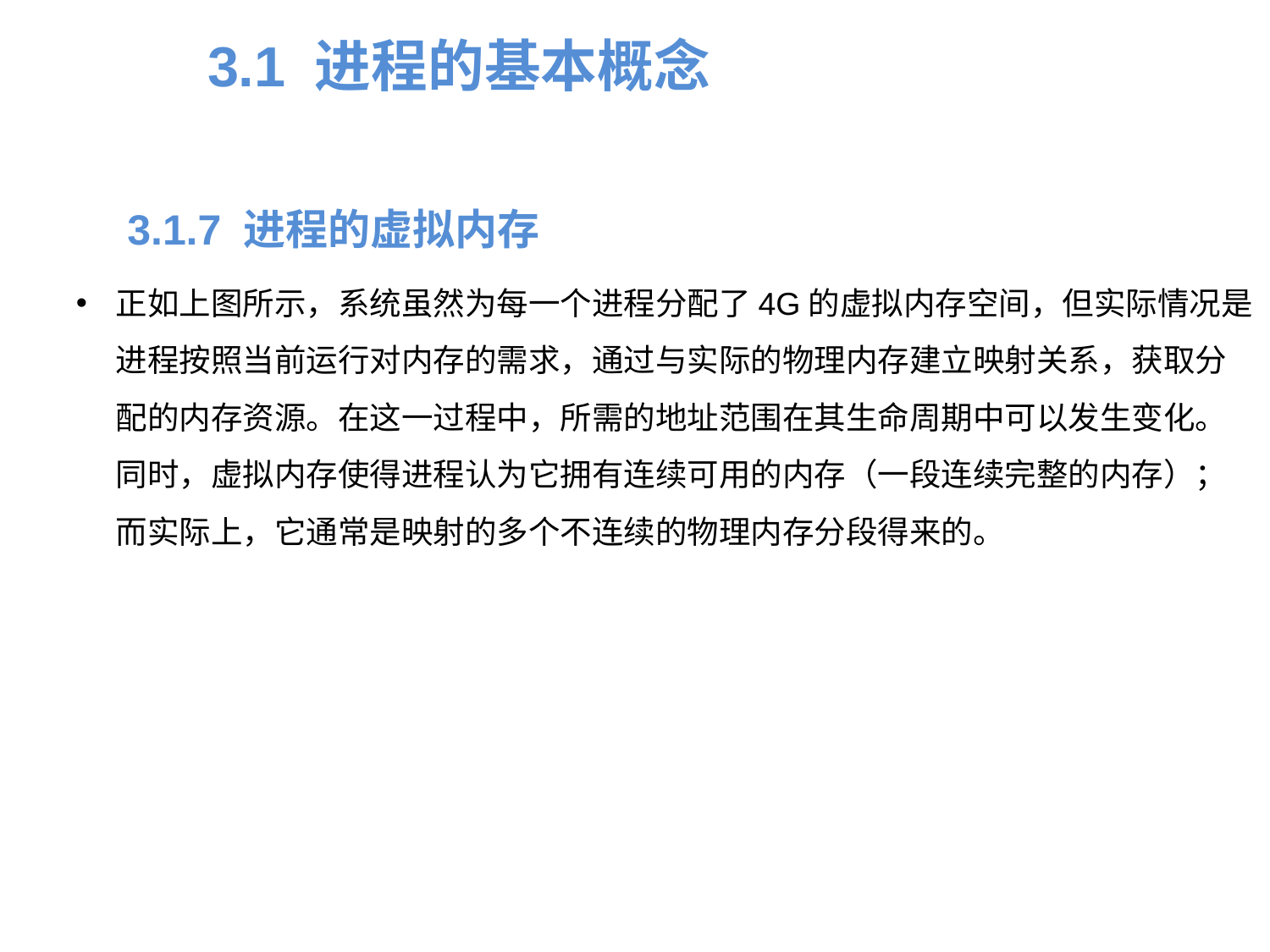

3.1 进程的基本概念
3.1.7 进程的虚拟内存
正如上图所示，系统虽然为每一个进程分配了4G的虚拟内存空间，但实际情况是进程按照当前运行对内存的需求，通过与实际的物理内存建立映射关系，获取分配的内存资源。在这一过程中，所需的地址范围在其生命周期中可以发生变化。同时，虚拟内存使得进程认为它拥有连续可用的内存（一段连续完整的内存）；而实际上，它通常是映射的多个不连续的物理内存分段得来的。